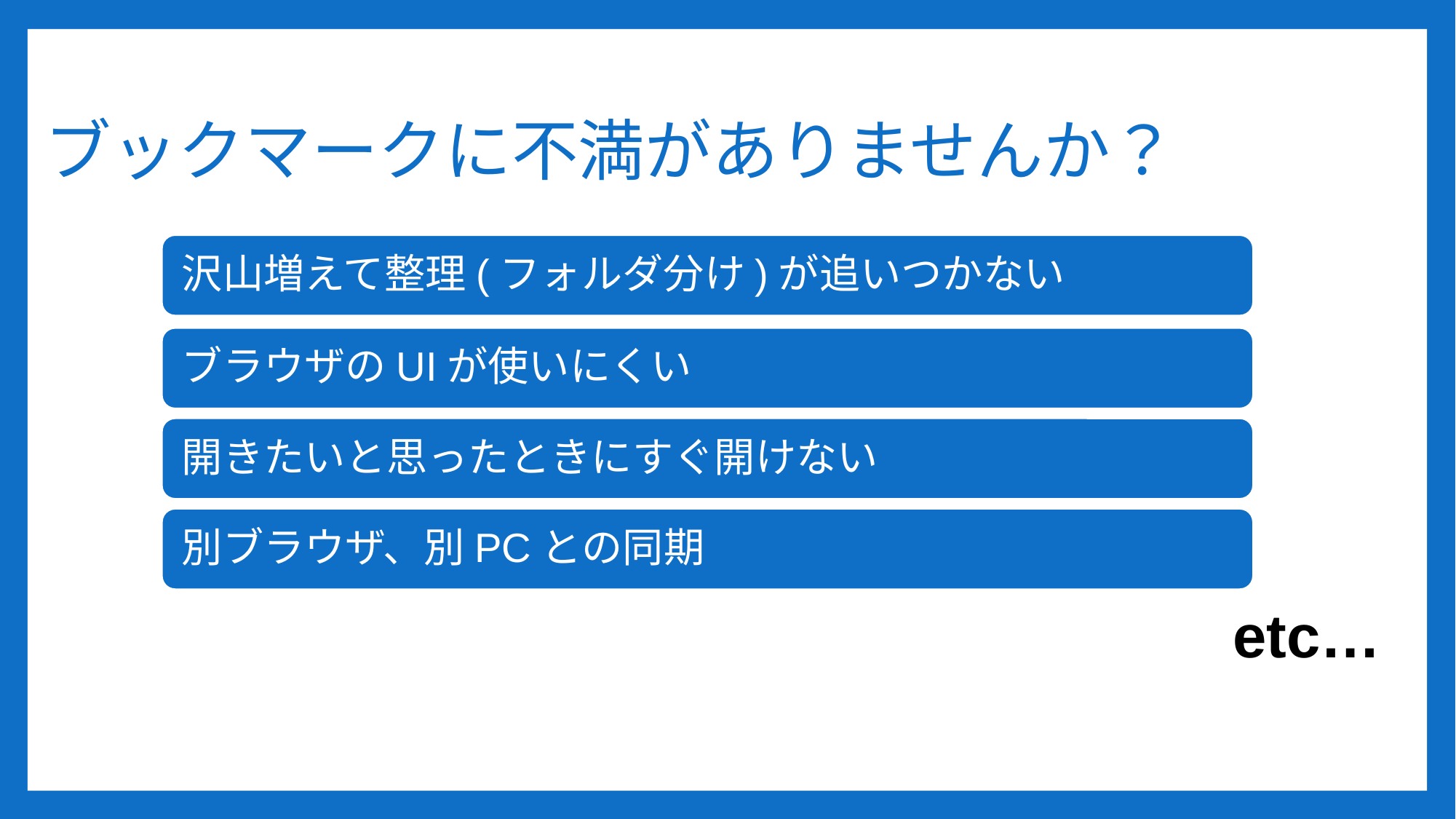

# ブックマークに不満がありませんか？
沢山増えて整理(フォルダ分け)が追いつかない
ブラウザのUIが使いにくい
開きたいと思ったときにすぐ開けない
別ブラウザ、別PCとの同期
etc…